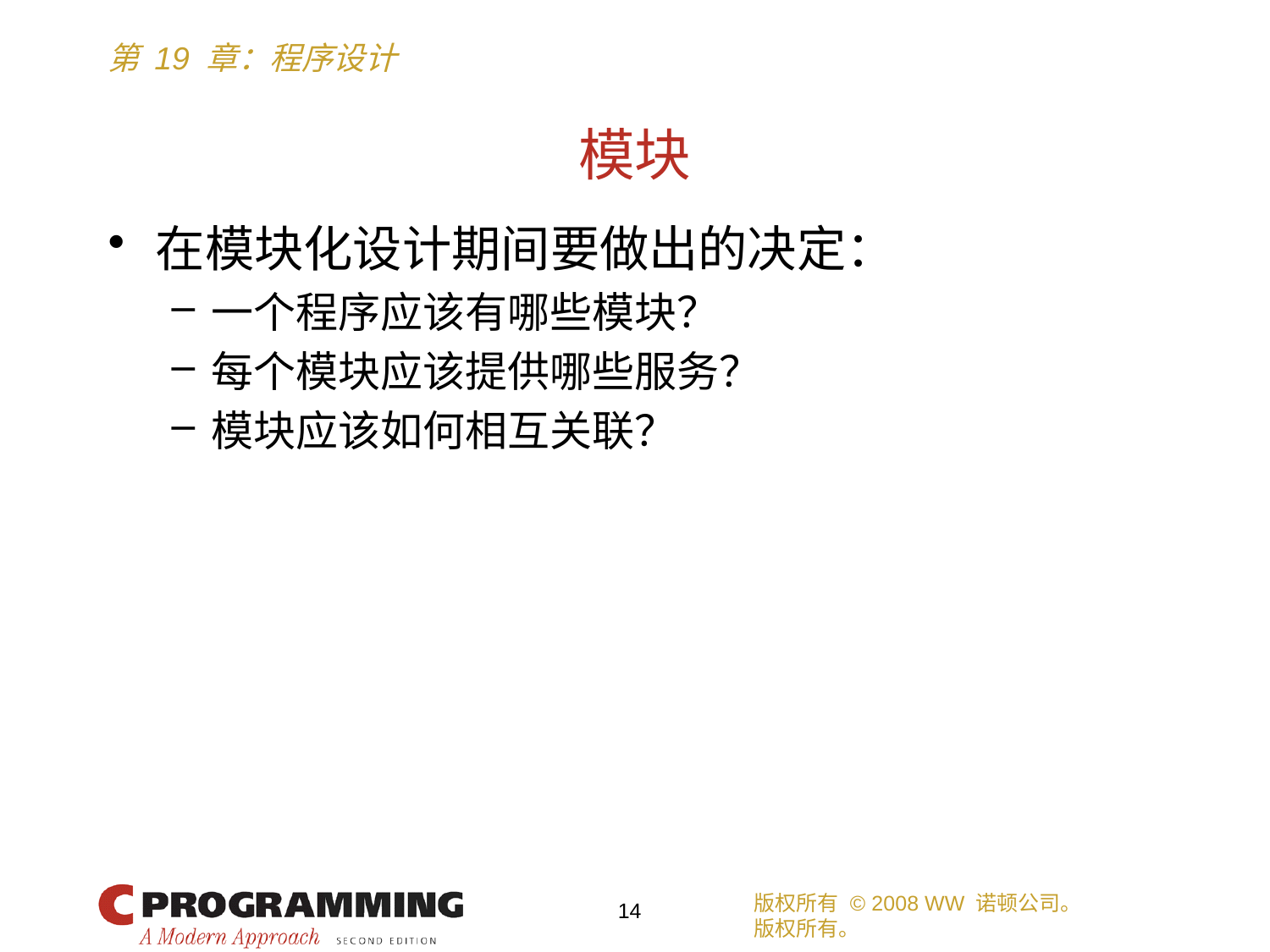

# 模块
在模块化设计期间要做出的决定：
一个程序应该有哪些模块？
每个模块应该提供哪些服务？
模块应该如何相互关联？
版权所有 © 2008 WW 诺顿公司。
版权所有。
14